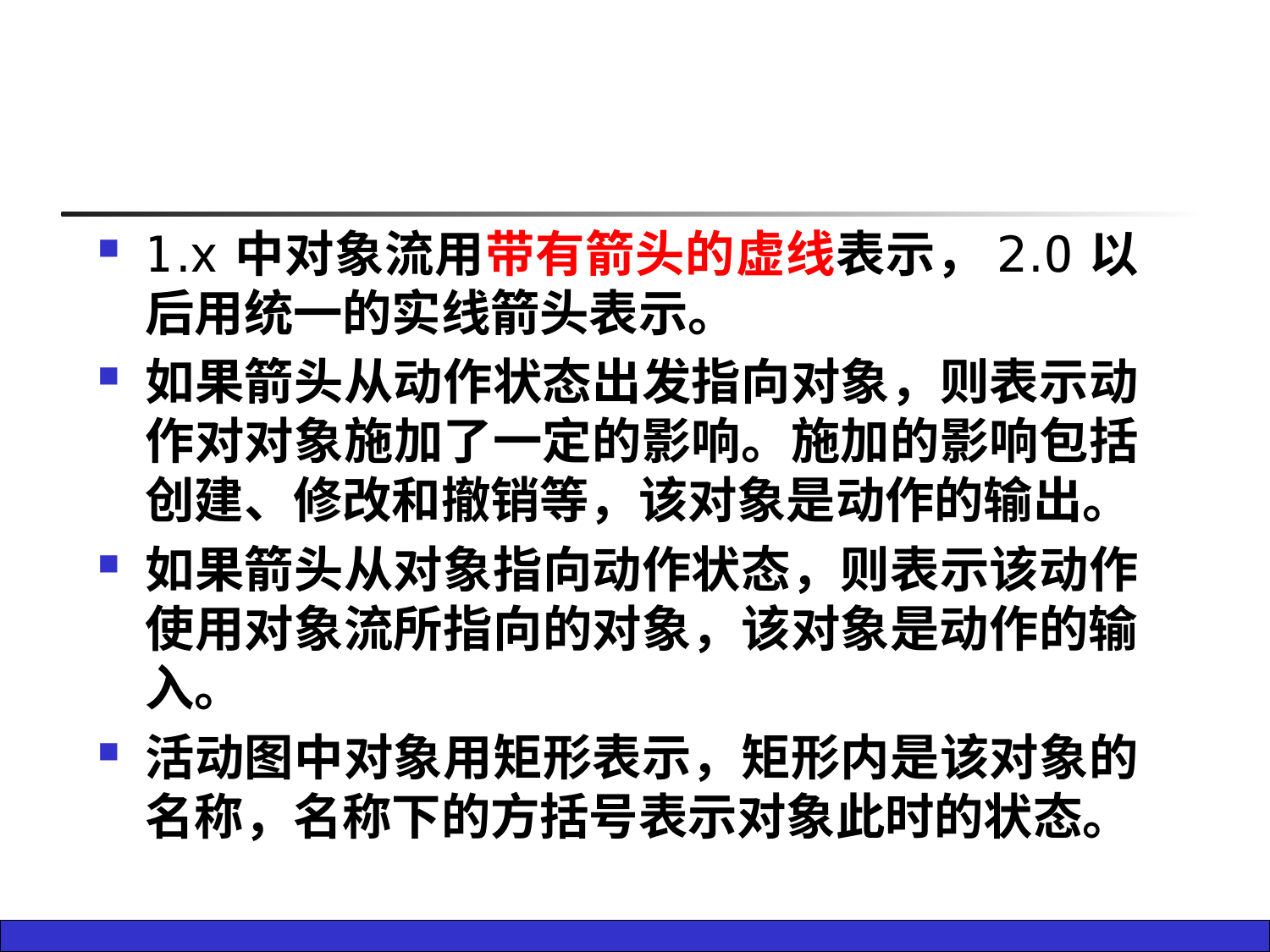

1.x中对象流用带有箭头的虚线表示，2.0以后用统一的实线箭头表示。
如果箭头从动作状态出发指向对象，则表示动作对对象施加了一定的影响。施加的影响包括创建、修改和撤销等，该对象是动作的输出。
如果箭头从对象指向动作状态，则表示该动作使用对象流所指向的对象，该对象是动作的输入。
活动图中对象用矩形表示，矩形内是该对象的名称，名称下的方括号表示对象此时的状态。